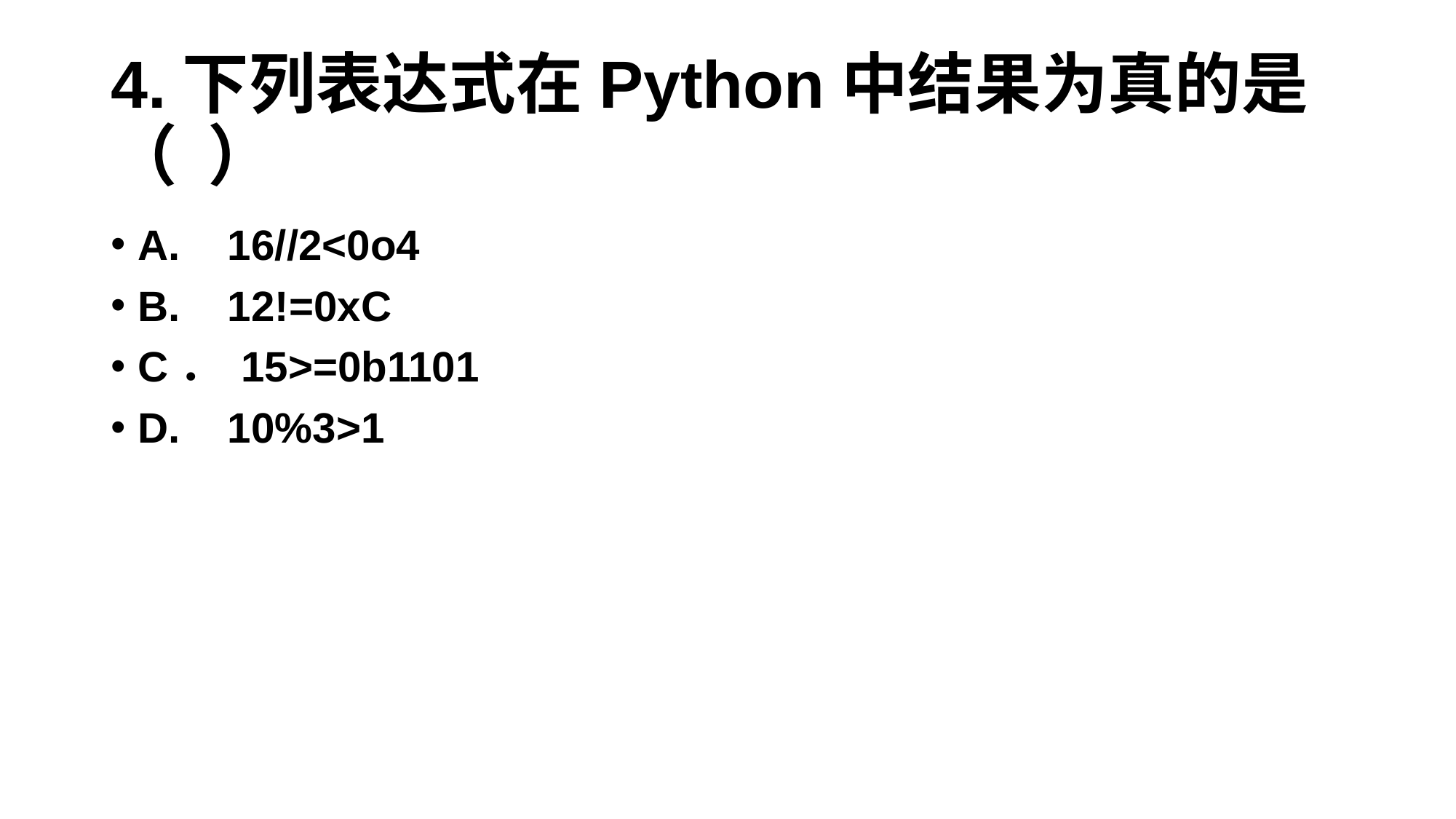

# 4.下列表达式在Python中结果为真的是（  ）
A.    16//2<0o4
B.    12!=0xC
C． 15>=0b1101
D.    10%3>1